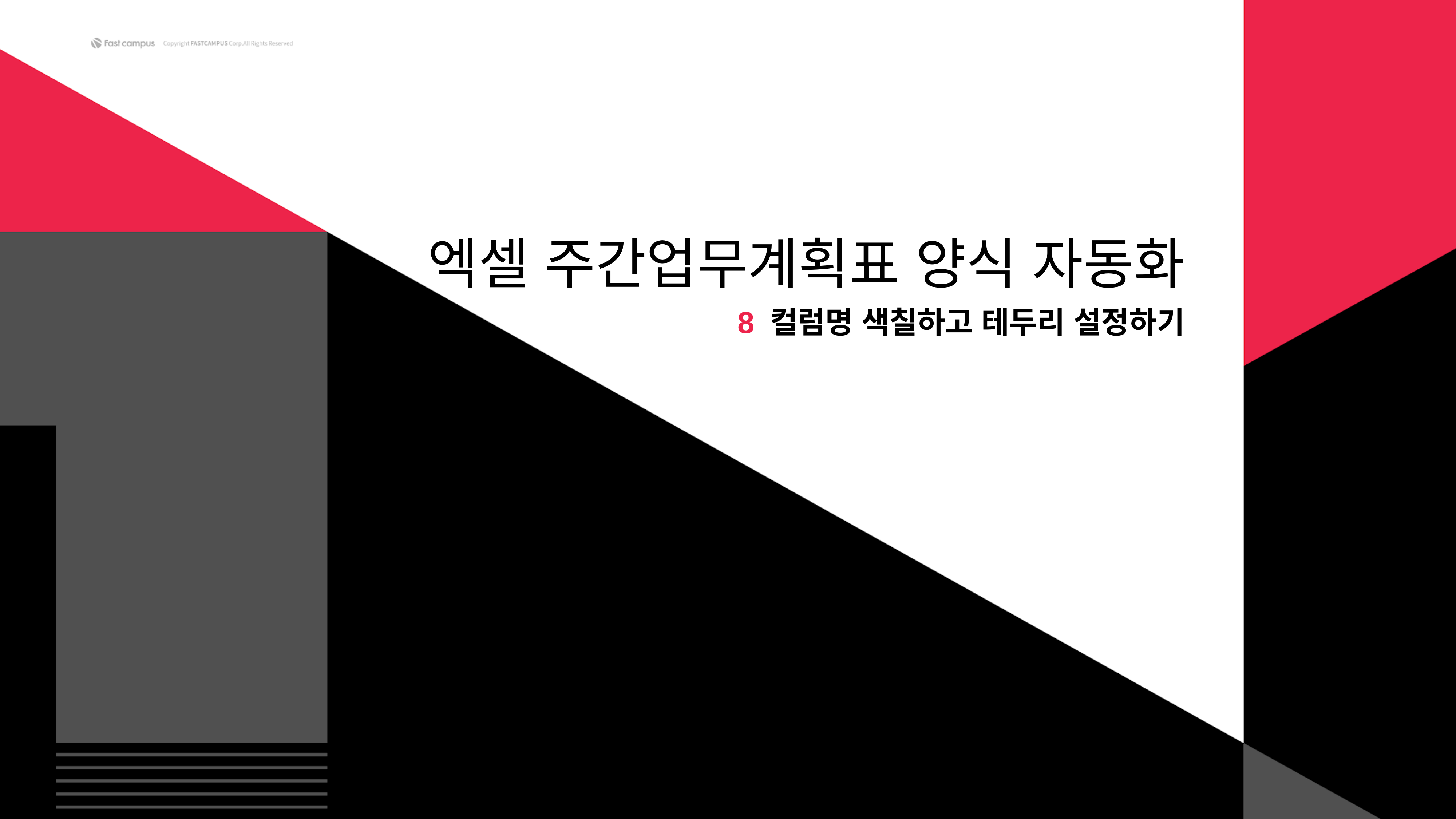

# 엑셀 주간업무계획표 양식 자동화
컬럼명 색칠하고 테두리 설정하기
8